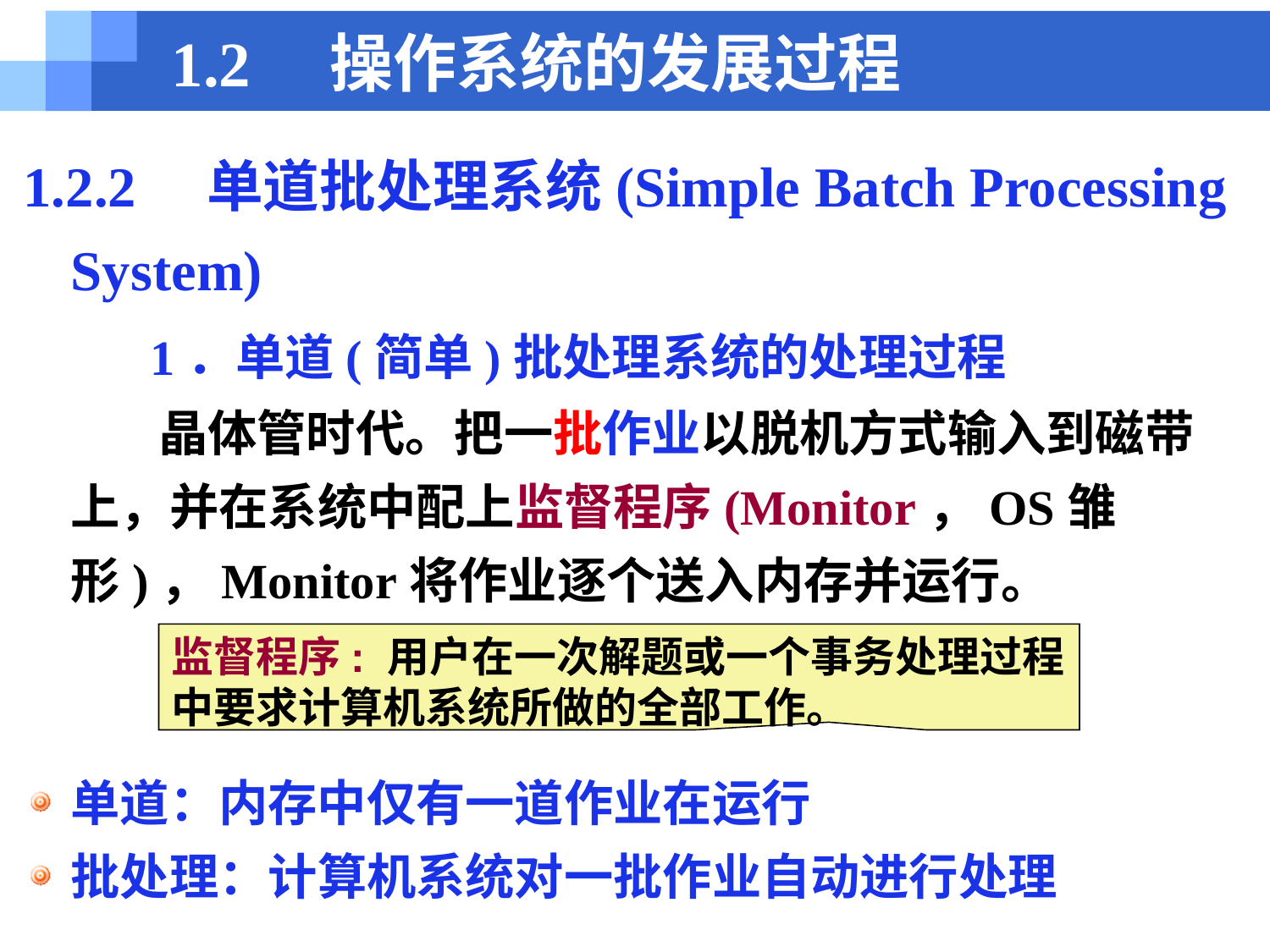

# 1.2　操作系统的发展过程
1.2.2　单道批处理系统(Simple Batch Processing System)
　　1．单道(简单)批处理系统的处理过程
           晶体管时代。把一批作业以脱机方式输入到磁带上，并在系统中配上监督程序(Monitor，OS雏形)，Monitor将作业逐个送入内存并运行。

单道：内存中仅有一道作业在运行
批处理：计算机系统对一批作业自动进行处理
监督程序: 用户在一次解题或一个事务处理过程中要求计算机系统所做的全部工作。